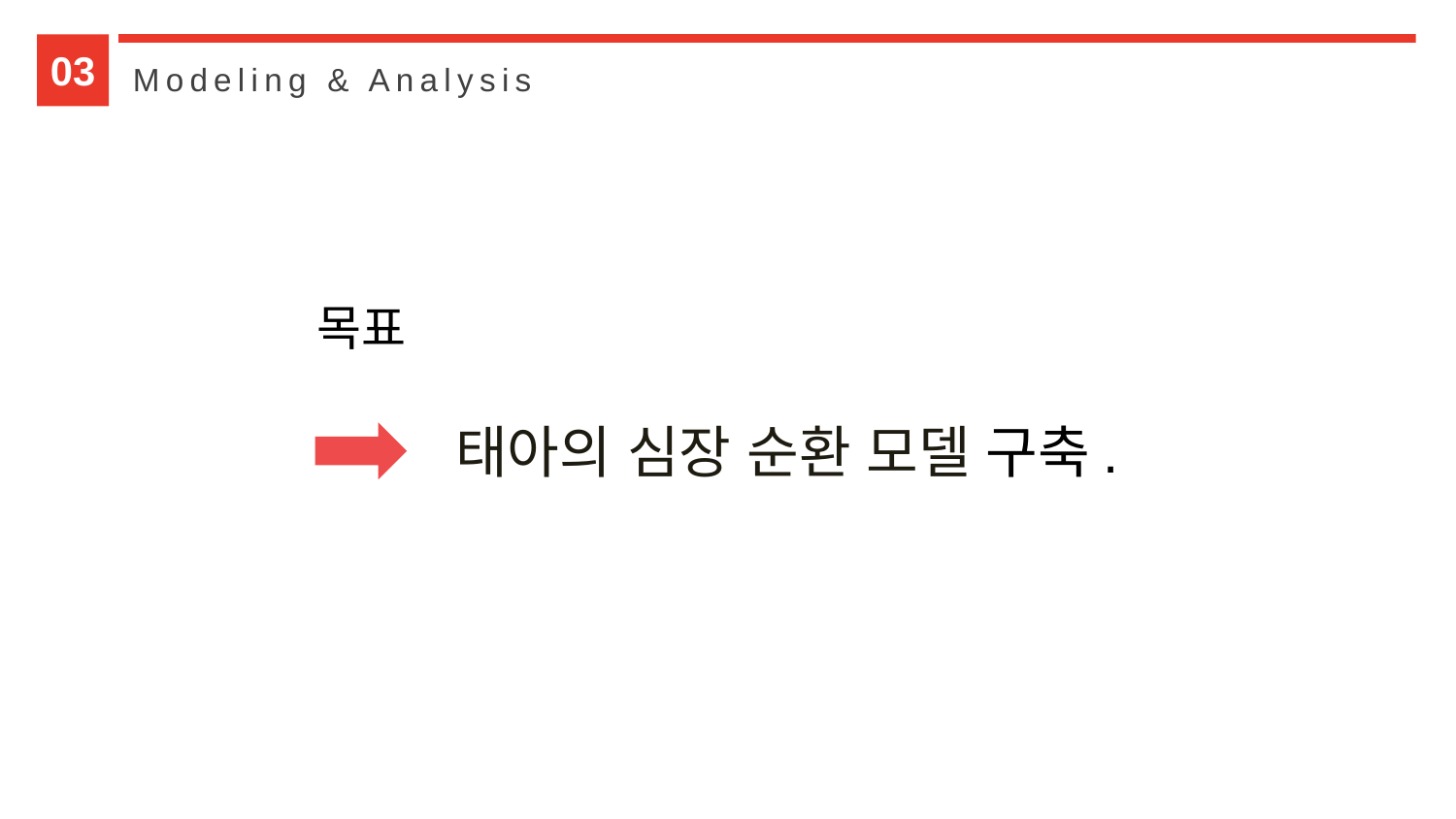

03
Modeling & Analysis
목표
태아의 심장 순환 모델 구축.